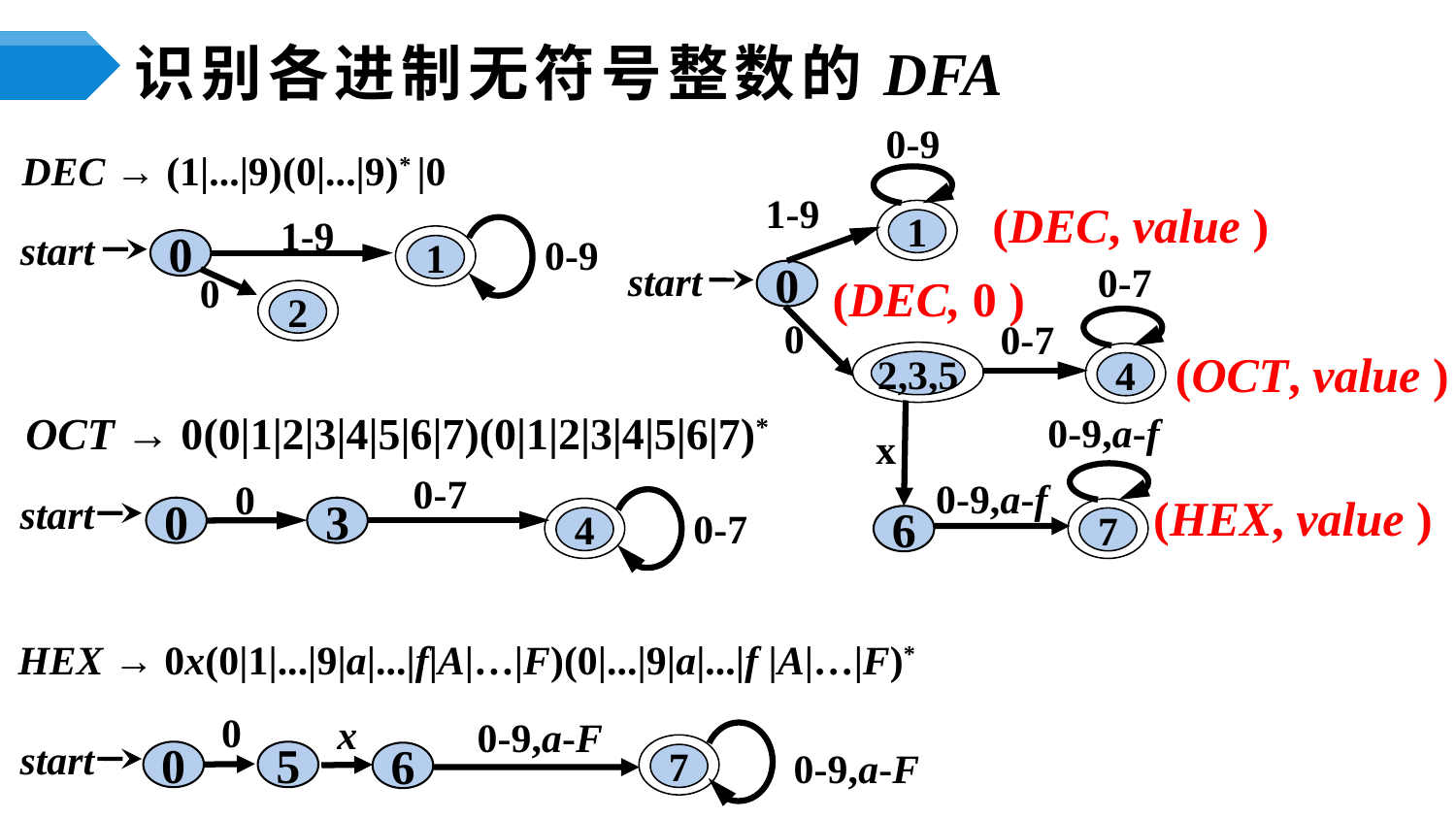

# 识别各进制无符号整数的DFA
0-9

1-9
  (DEC, value )

1
0
start

DEC → (1|...|9)(0|...|9)* |0
1-9

0-9

0
start
1

0

2
0-7

0-7
(OCT, value )

4
(DEC, 0 )
0

2,3,5
OCT → 0(0|1|2|3|4|5|6|7)(0|1|2|3|4|5|6|7)*
0-7
0

start
0-7
0
3

4

0-9,a-f
x

0-9,a-f
(HEX, value )

6
7

HEX → 0x(0|1|...|9|a|...|f|A|…|F)(0|...|9|a|...|f |A|…|F)*
0
x
0-9,a-F

0-9,a-F
0
5
start
6
7